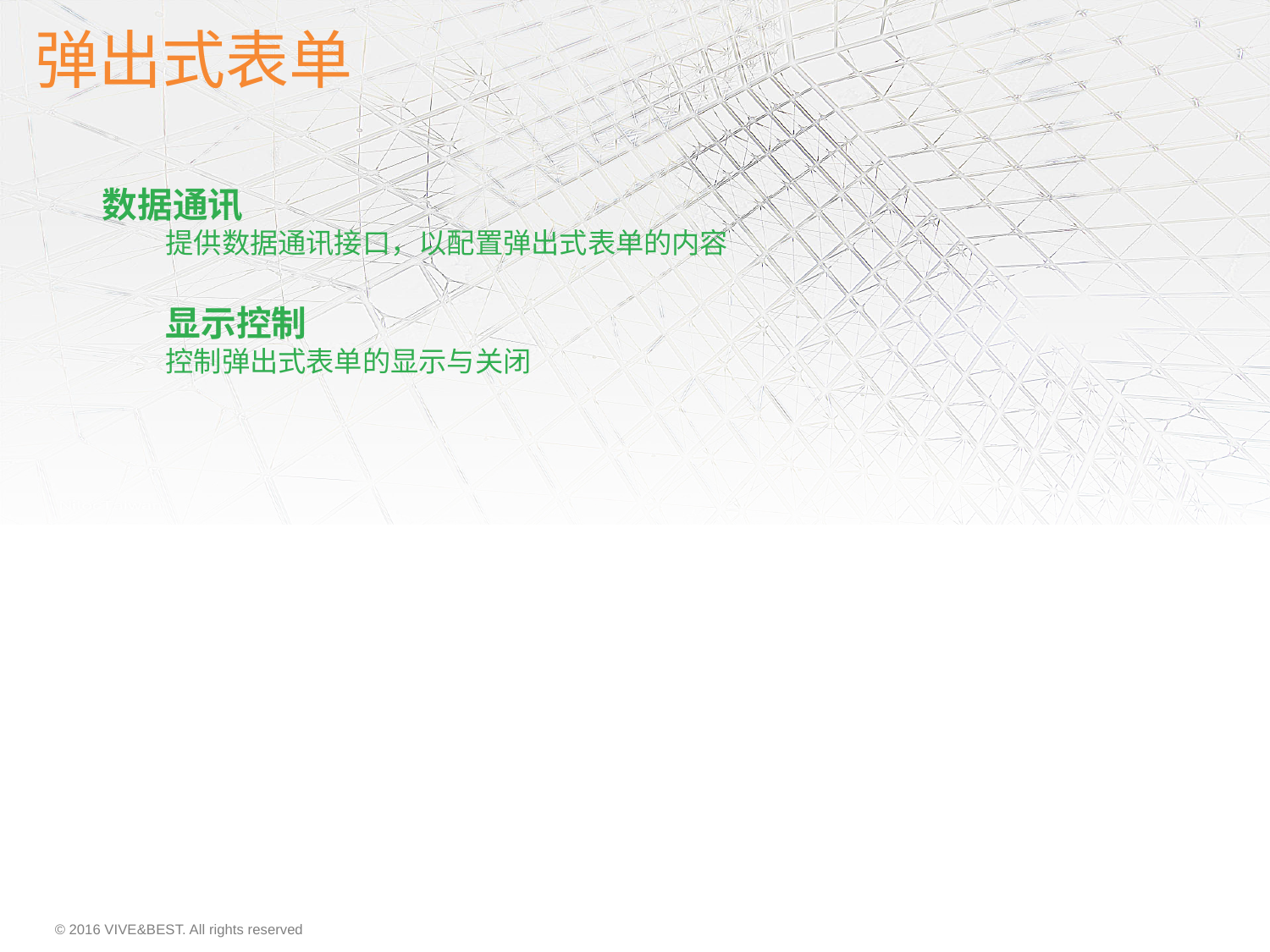

# 弹出式表单
数据通讯
提供数据通讯接口，以配置弹出式表单的内容

显示控制
控制弹出式表单的显示与关闭